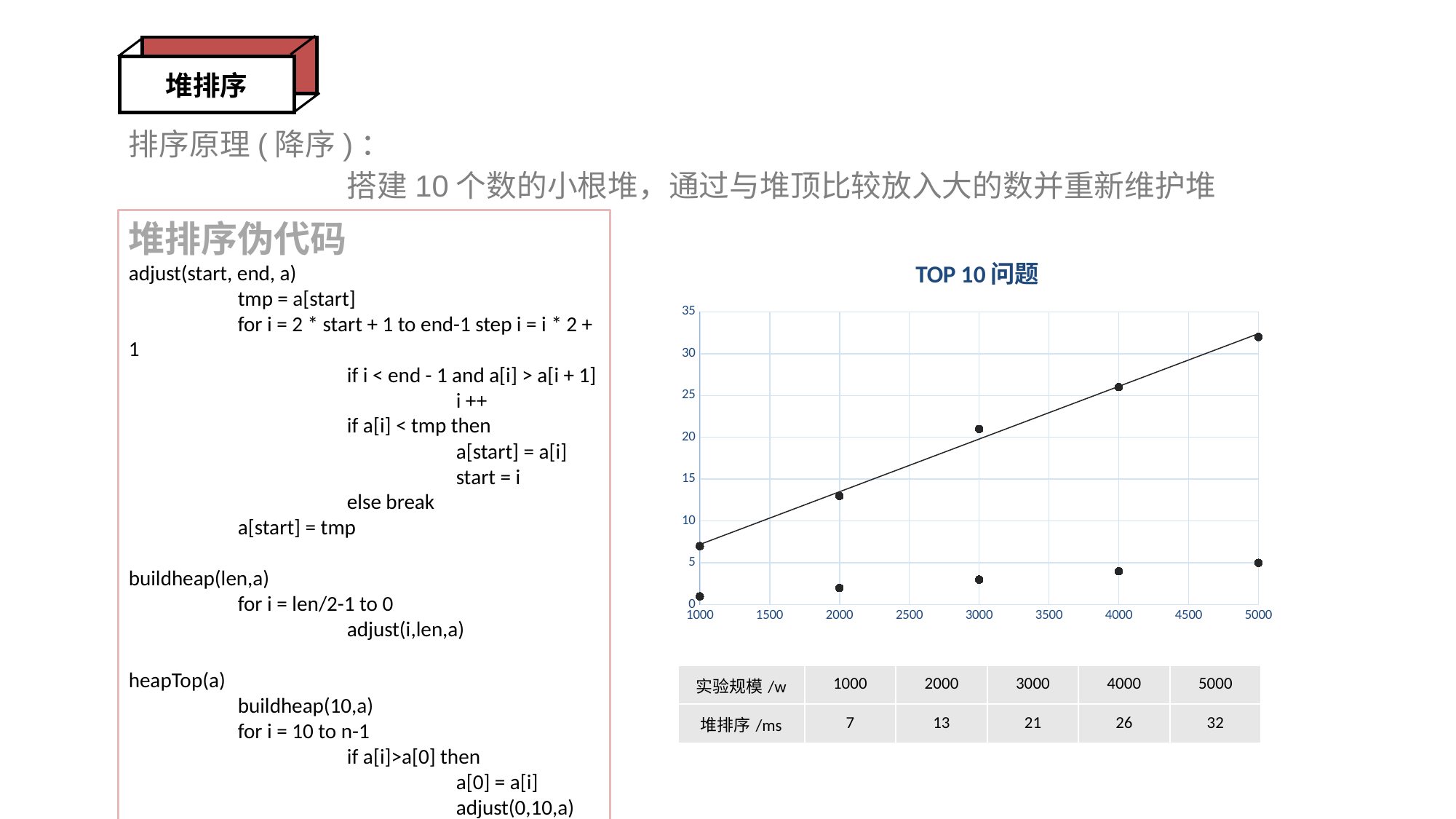

堆排序
排序原理(降序)：
		搭建10个数的小根堆，通过与堆顶比较放入大的数并重新维护堆

堆排序伪代码
adjust(start, end, a)
	tmp = a[start]
   	for i = 2 * start + 1 to end-1 step i = i * 2 + 1
		if i < end - 1 and a[i] > a[i + 1]
			i ++
		if a[i] < tmp then
			a[start] = a[i]
			start = i
		else break
	a[start] = tmp

buildheap(len,a)
	for i = len/2-1 to 0
		adjust(i,len,a)

heapTop(a)
	buildheap(10,a)
	for i = 10 to n-1
		if a[i]>a[0] then
			a[0] = a[i]
			adjust(0,10,a)

### Chart: TOP 10问题

| Category |  |  |  |
|---|---|---|---|
| 实验规模/w | 1000 | 2000 | 3000 | 4000 | 5000 |
| --- | --- | --- | --- | --- | --- |
| 堆排序/ms | 7 | 13 | 21 | 26 | 32 |